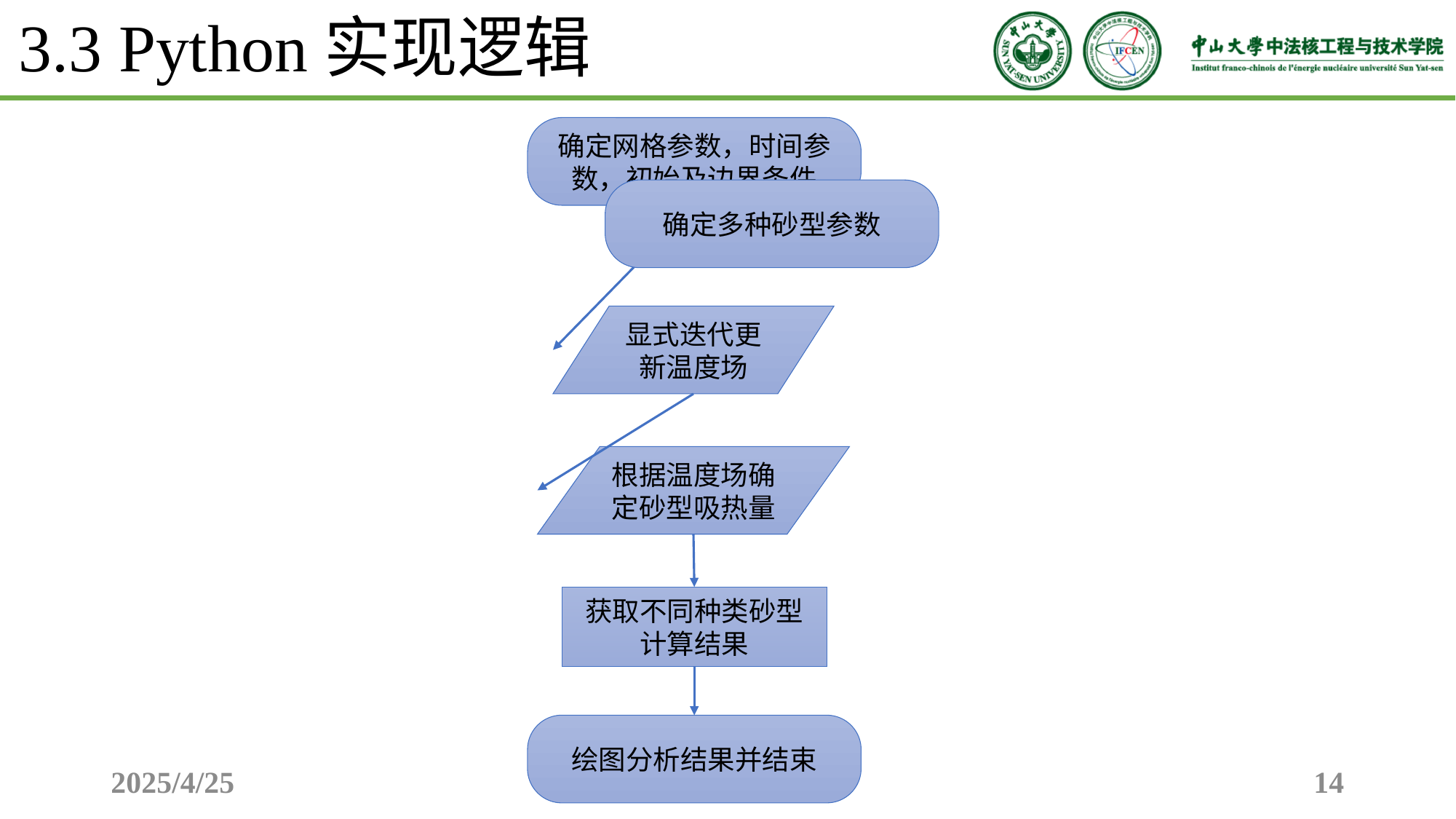

# 3.3 Python实现逻辑
确定网格参数，时间参数，初始及边界条件
确定多种砂型参数
显式迭代更新温度场
根据温度场确定砂型吸热量
获取不同种类砂型计算结果
绘图分析结果并结束
2025/4/25
14